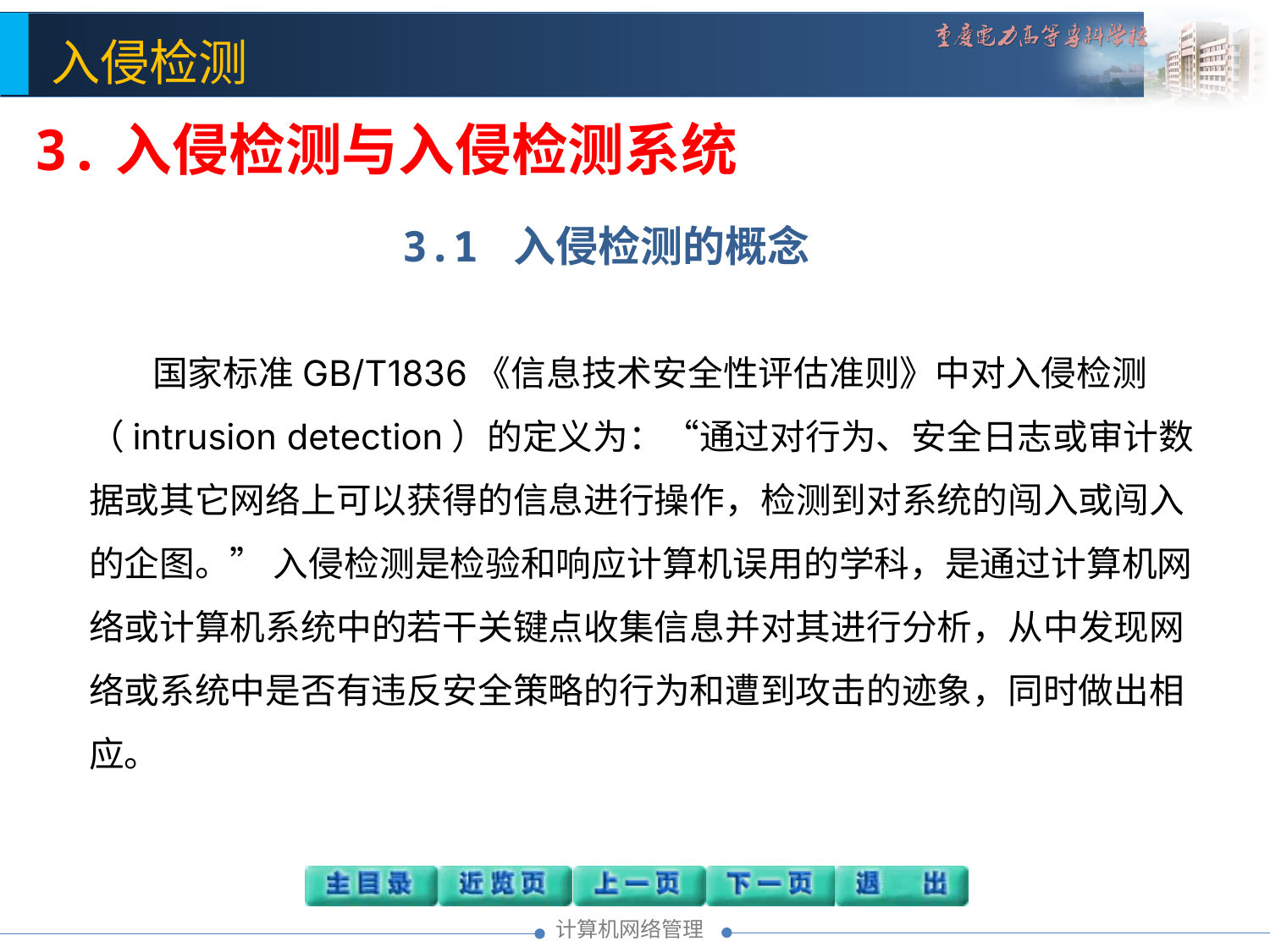

3.入侵检测与入侵检测系统
3.1 入侵检测的概念
国家标准GB/T1836《信息技术安全性评估准则》中对入侵检测（intrusion detection）的定义为：“通过对行为、安全日志或审计数据或其它网络上可以获得的信息进行操作，检测到对系统的闯入或闯入的企图。” 入侵检测是检验和响应计算机误用的学科，是通过计算机网络或计算机系统中的若干关键点收集信息并对其进行分析，从中发现网络或系统中是否有违反安全策略的行为和遭到攻击的迹象，同时做出相应。